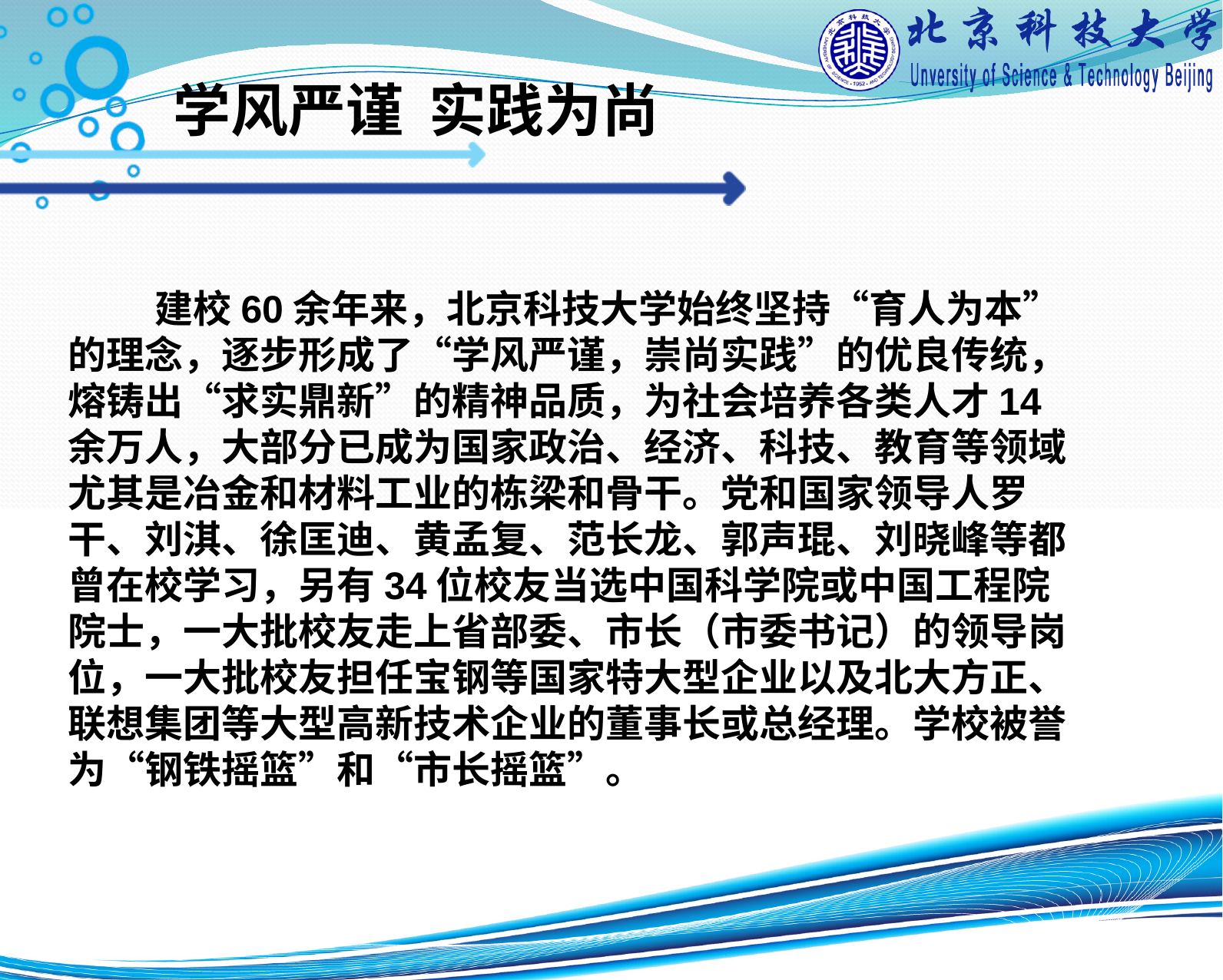

# 学风严谨  实践为尚
         建校60余年来，北京科技大学始终坚持“育人为本”的理念，逐步形成了“学风严谨，崇尚实践”的优良传统，熔铸出“求实鼎新”的精神品质，为社会培养各类人才14余万人，大部分已成为国家政治、经济、科技、教育等领域尤其是冶金和材料工业的栋梁和骨干。党和国家领导人罗干、刘淇、徐匡迪、黄孟复、范长龙、郭声琨、刘晓峰等都曾在校学习，另有34位校友当选中国科学院或中国工程院院士，一大批校友走上省部委、市长（市委书记）的领导岗位，一大批校友担任宝钢等国家特大型企业以及北大方正、联想集团等大型高新技术企业的董事长或总经理。学校被誉为“钢铁摇篮”和“市长摇篮”。